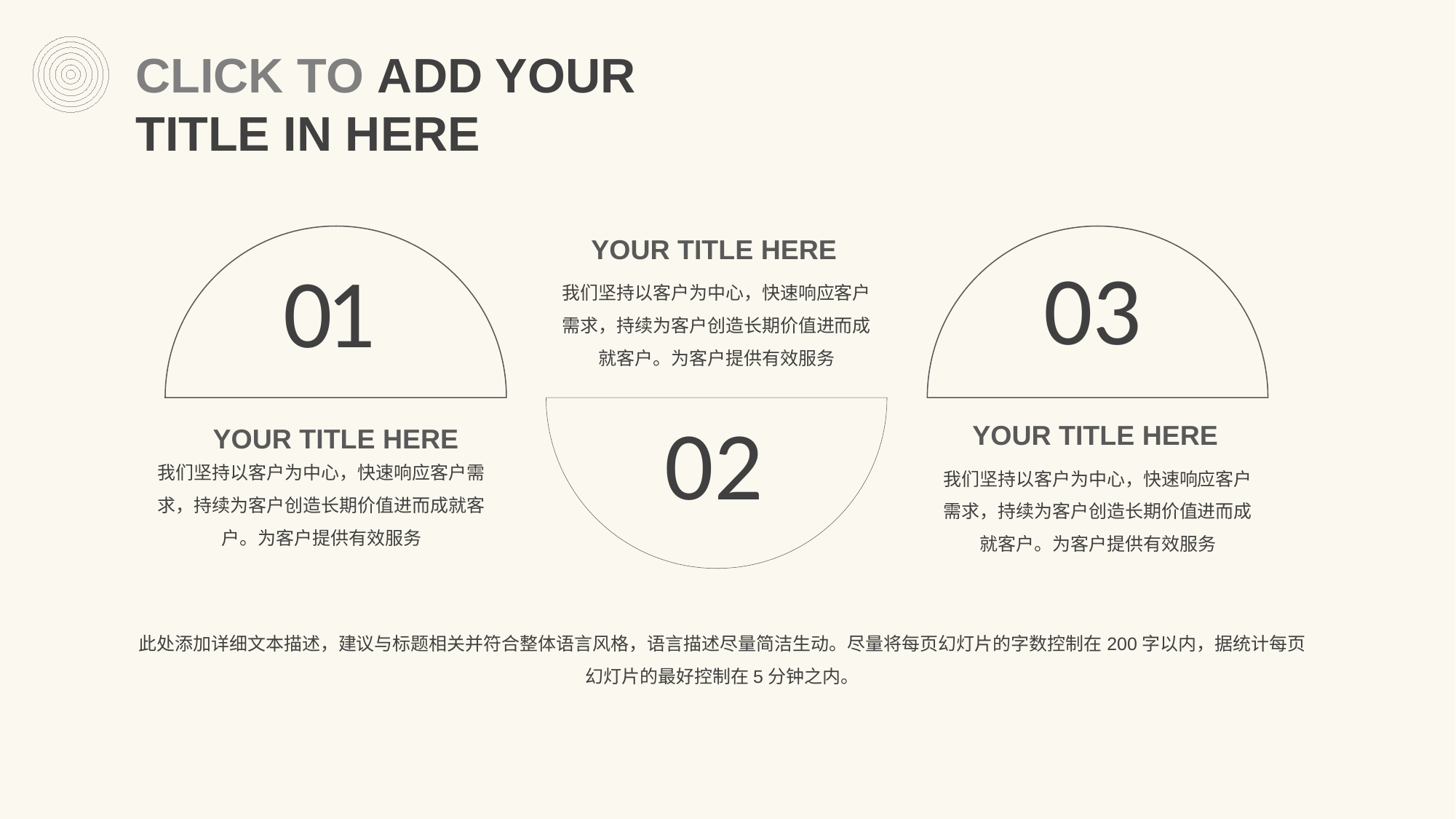

CLICK TO ADD YOUR TITLE IN HERE
YOUR TITLE HERE

03

01
我们坚持以客户为中心，快速响应客户需求，持续为客户创造长期价值进而成就客户。为客户提供有效服务

02
YOUR TITLE HERE
YOUR TITLE HERE
我们坚持以客户为中心，快速响应客户需求，持续为客户创造长期价值进而成就客户。为客户提供有效服务
我们坚持以客户为中心，快速响应客户需求，持续为客户创造长期价值进而成就客户。为客户提供有效服务
此处添加详细文本描述，建议与标题相关并符合整体语言风格，语言描述尽量简洁生动。尽量将每页幻灯片的字数控制在200字以内，据统计每页幻灯片的最好控制在5分钟之内。